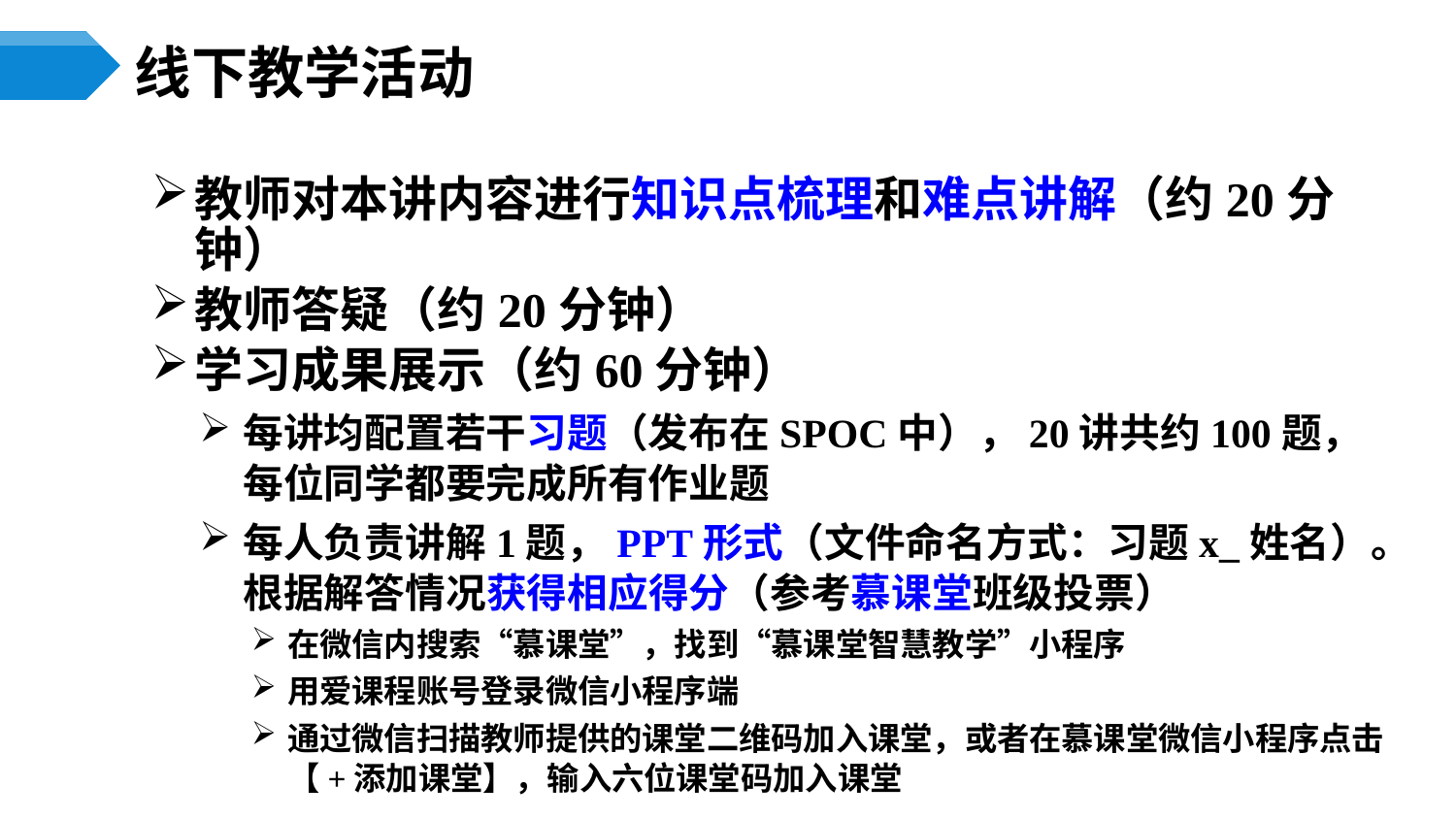

# 线下教学活动
教师对本讲内容进行知识点梳理和难点讲解（约20分钟）
教师答疑（约20分钟）
学习成果展示（约60分钟）
每讲均配置若干习题（发布在SPOC中），20讲共约100题，每位同学都要完成所有作业题
每人负责讲解1题，PPT形式（文件命名方式：习题x_姓名）。根据解答情况获得相应得分（参考慕课堂班级投票）
在微信内搜索“慕课堂”，找到“慕课堂智慧教学”小程序
用爱课程账号登录微信小程序端
通过微信扫描教师提供的课堂二维码加入课堂，或者在慕课堂微信小程序点击【+添加课堂】，输入六位课堂码加入课堂